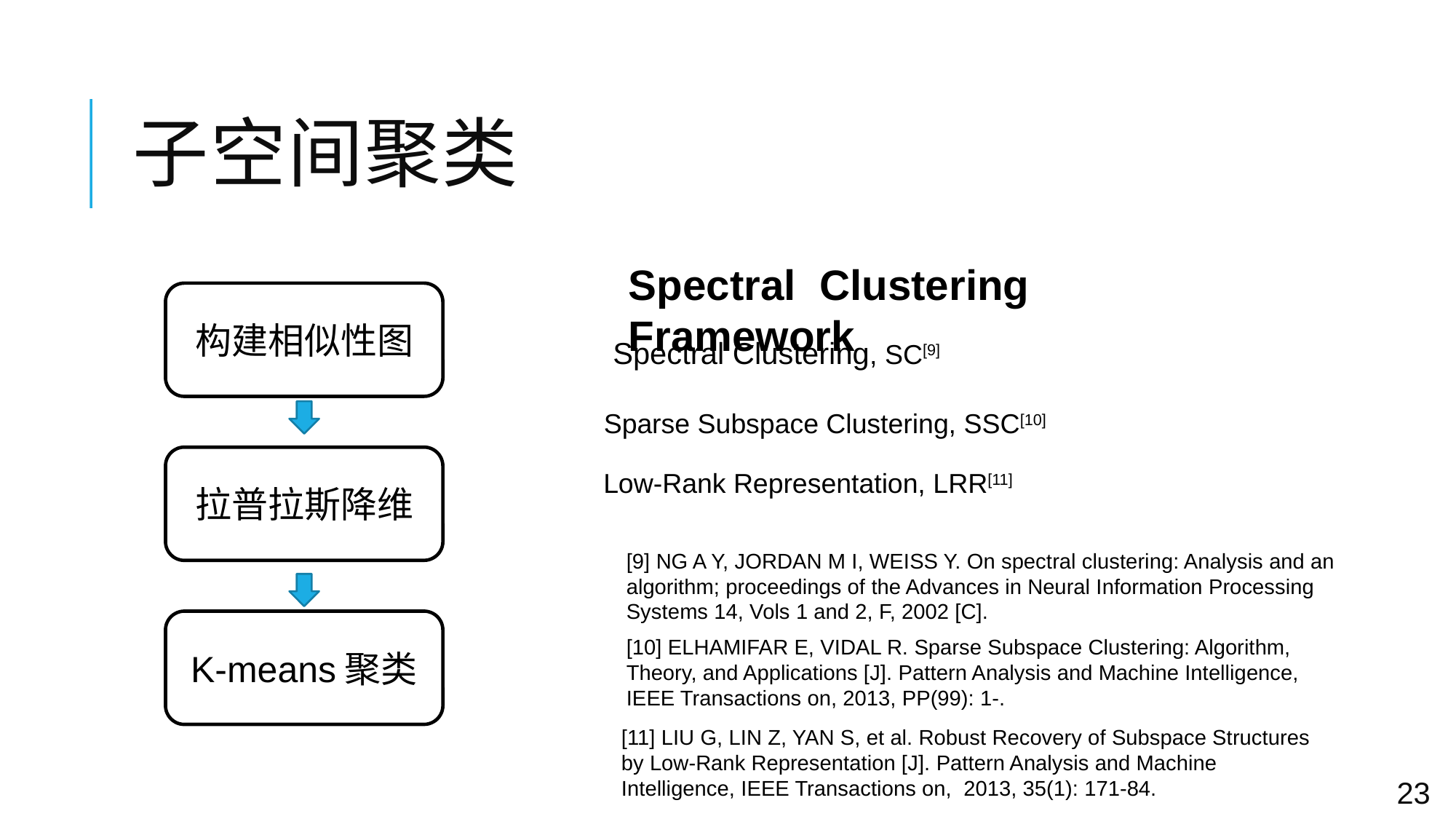

# 子空间聚类
Spectral  Clustering Framework
构建相似性图
Spectral Clustering, SC[9]

Sparse Subspace Clustering, SSC[10]

拉普拉斯降维
Low-Rank Representation, LRR[11]
[9] NG A Y, JORDAN M I, WEISS Y. On spectral clustering: Analysis and an algorithm; proceedings of the Advances in Neural Information Processing Systems 14, Vols 1 and 2, F, 2002 [C].

K-means聚类
[10] ELHAMIFAR E, VIDAL R. Sparse Subspace Clustering: Algorithm, Theory, and Applications [J]. Pattern Analysis and Machine Intelligence, IEEE Transactions on, 2013, PP(99): 1-.
[11] LIU G, LIN Z, YAN S, et al. Robust Recovery of Subspace Structures by Low-Rank Representation [J]. Pattern Analysis and Machine Intelligence, IEEE Transactions on,  2013, 35(1): 171-84.
23